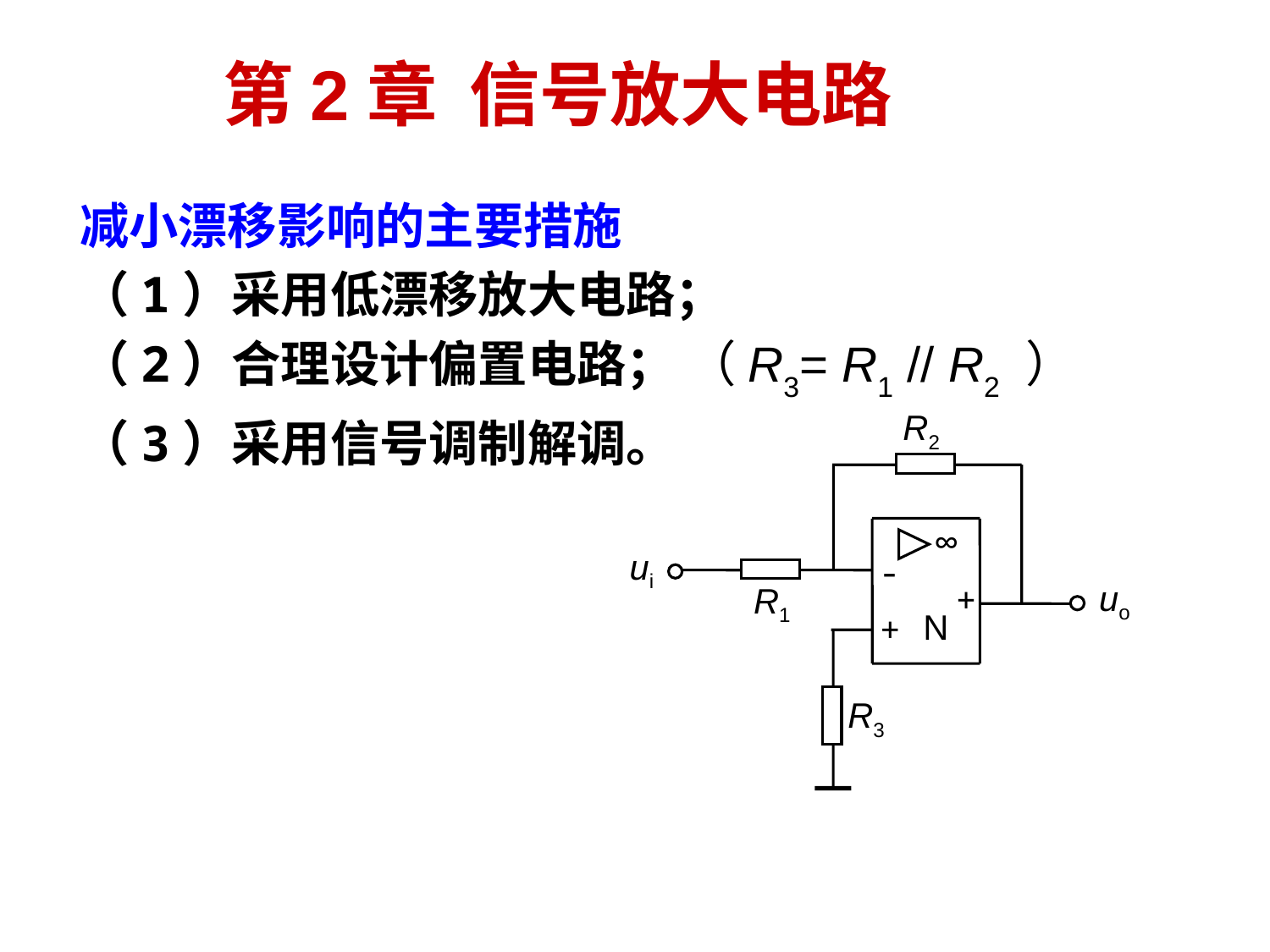

第2章  信号放大电路
减小漂移影响的主要措施
（1）采用低漂移放大电路；
（2）合理设计偏置电路； （R3= R1 // R2 ）
（3）采用信号调制解调。
R2

∞

-

N
+

+
ui

uo
R1

R3